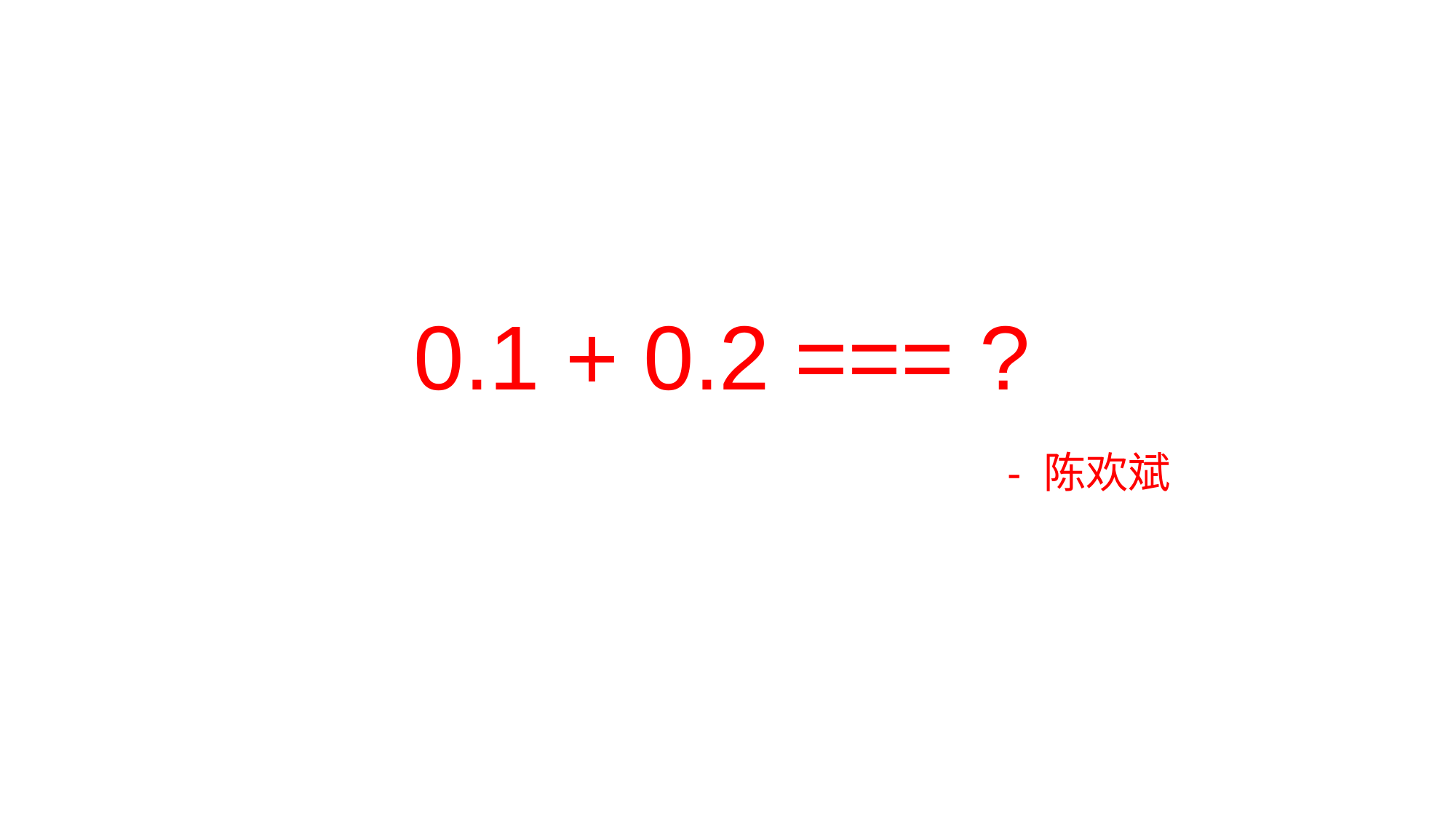

# 0.1 + 0.2 === ? - 陈欢斌